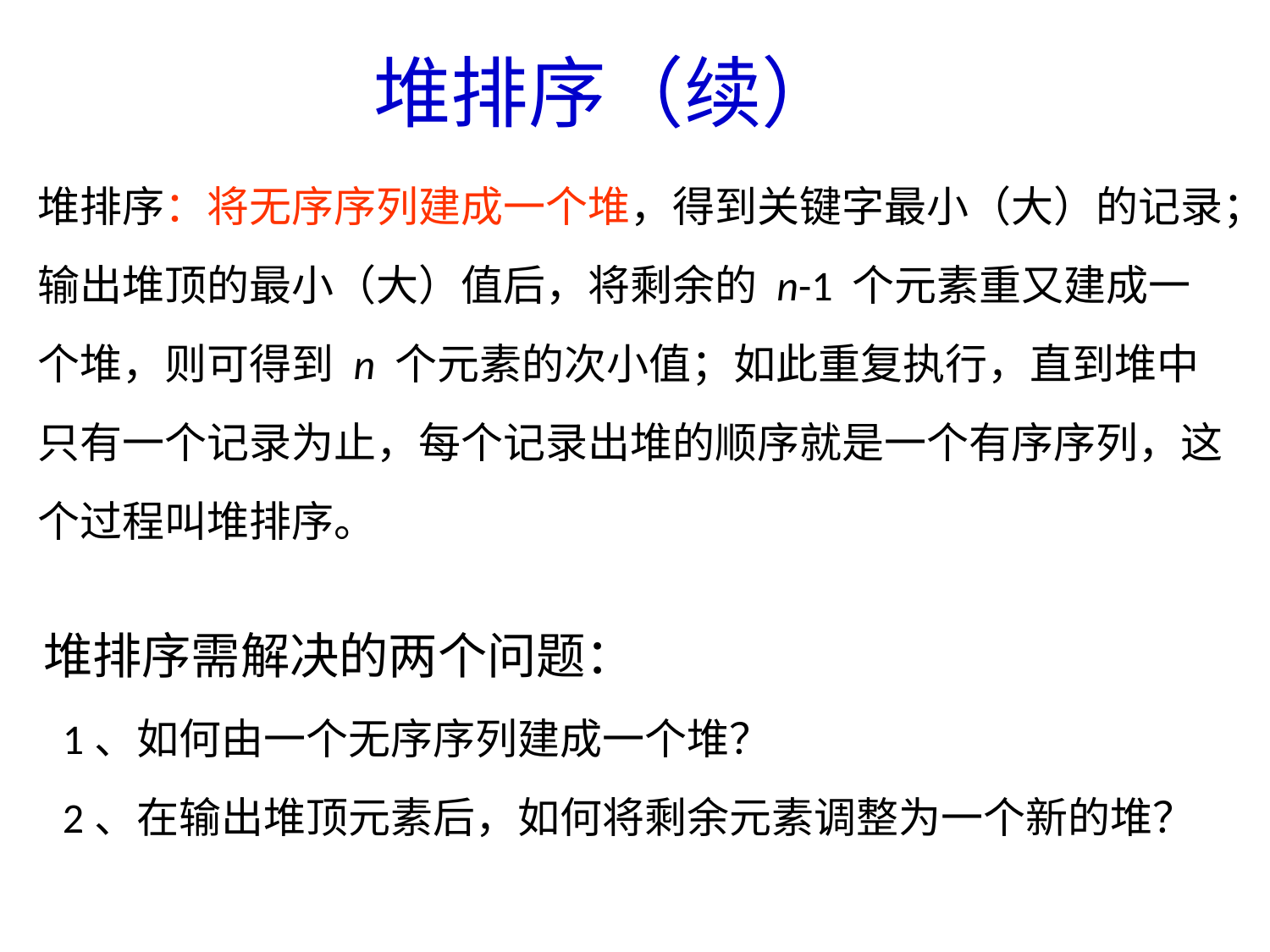

堆排序（续）
堆排序：将无序序列建成一个堆，得到关键字最小（大）的记录；输出堆顶的最小（大）值后，将剩余的 n-1 个元素重又建成一个堆，则可得到 n 个元素的次小值；如此重复执行，直到堆中只有一个记录为止，每个记录出堆的顺序就是一个有序序列，这个过程叫堆排序。
堆排序需解决的两个问题：
  1、如何由一个无序序列建成一个堆？
  2、在输出堆顶元素后，如何将剩余元素调整为一个新的堆？